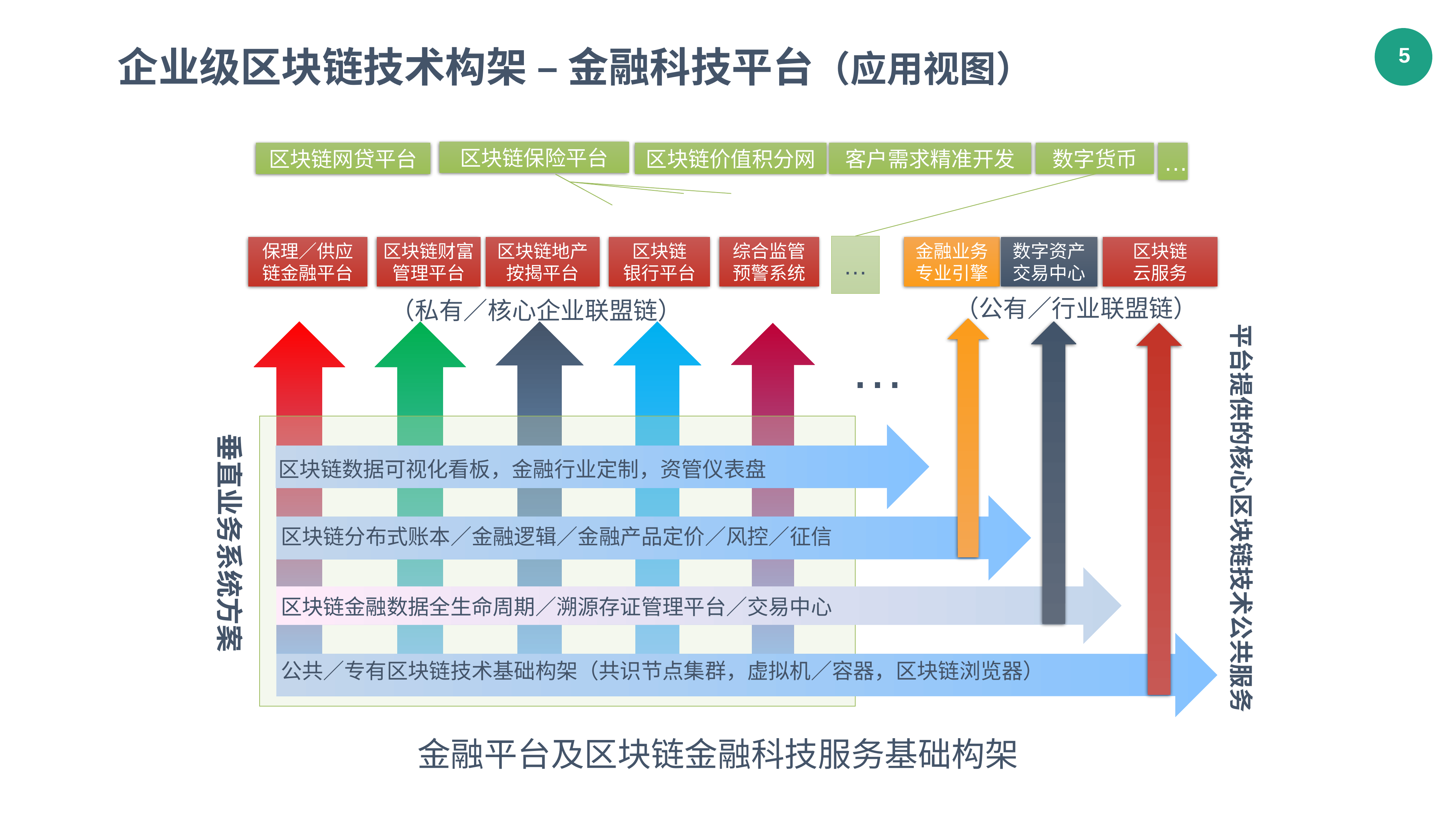

企业级区块链技术构架 – 金融科技平台（应用视图）
区块链保险平台
区块链网贷平台
区块链价值积分网
数字货币
…
客户需求精准开发
…
保理／供应链金融平台
区块链财富管理平台
区块链地产按揭平台
区块链
银行平台
综合监管预警系统
金融业务专业引擎
数字资产交易中心
区块链
云服务
（公有／行业联盟链）
（私有／核心企业联盟链）

平台提供的核心区块链技术公共服务

…

垂直业务系统方案
区块链数据可视化看板，金融行业定制，资管仪表盘

区块链分布式账本／金融逻辑／金融产品定价／风控／征信

区块链金融数据全生命周期／溯源存证管理平台／交易中心

公共／专有区块链技术基础构架（共识节点集群，虚拟机／容器，区块链浏览器）
金融平台及区块链金融科技服务基础构架